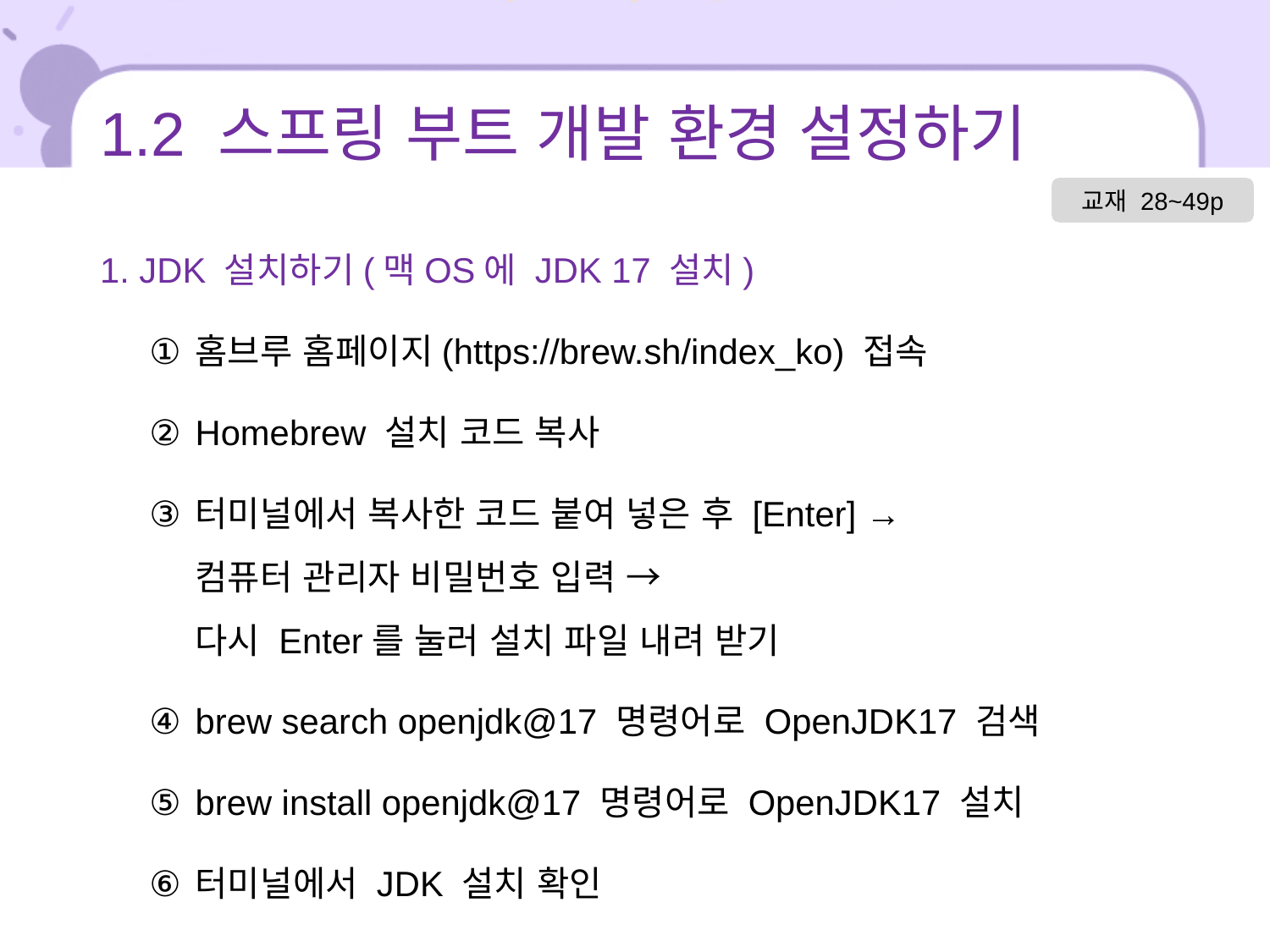

# 1.2 스프링 부트 개발 환경 설정하기
교재 28~49p
1. JDK 설치하기(맥OS에 JDK 17 설치)
홈브루 홈페이지(https://brew.sh/index_ko) 접속
Homebrew 설치 코드 복사
터미널에서 복사한 코드 붙여 넣은 후 [Enter] →
컴퓨터 관리자 비밀번호 입력 →
다시 Enter를 눌러 설치 파일 내려 받기
brew search openjdk@17 명령어로 OpenJDK17 검색
brew install openjdk@17 명령어로 OpenJDK17 설치
터미널에서 JDK 설치 확인